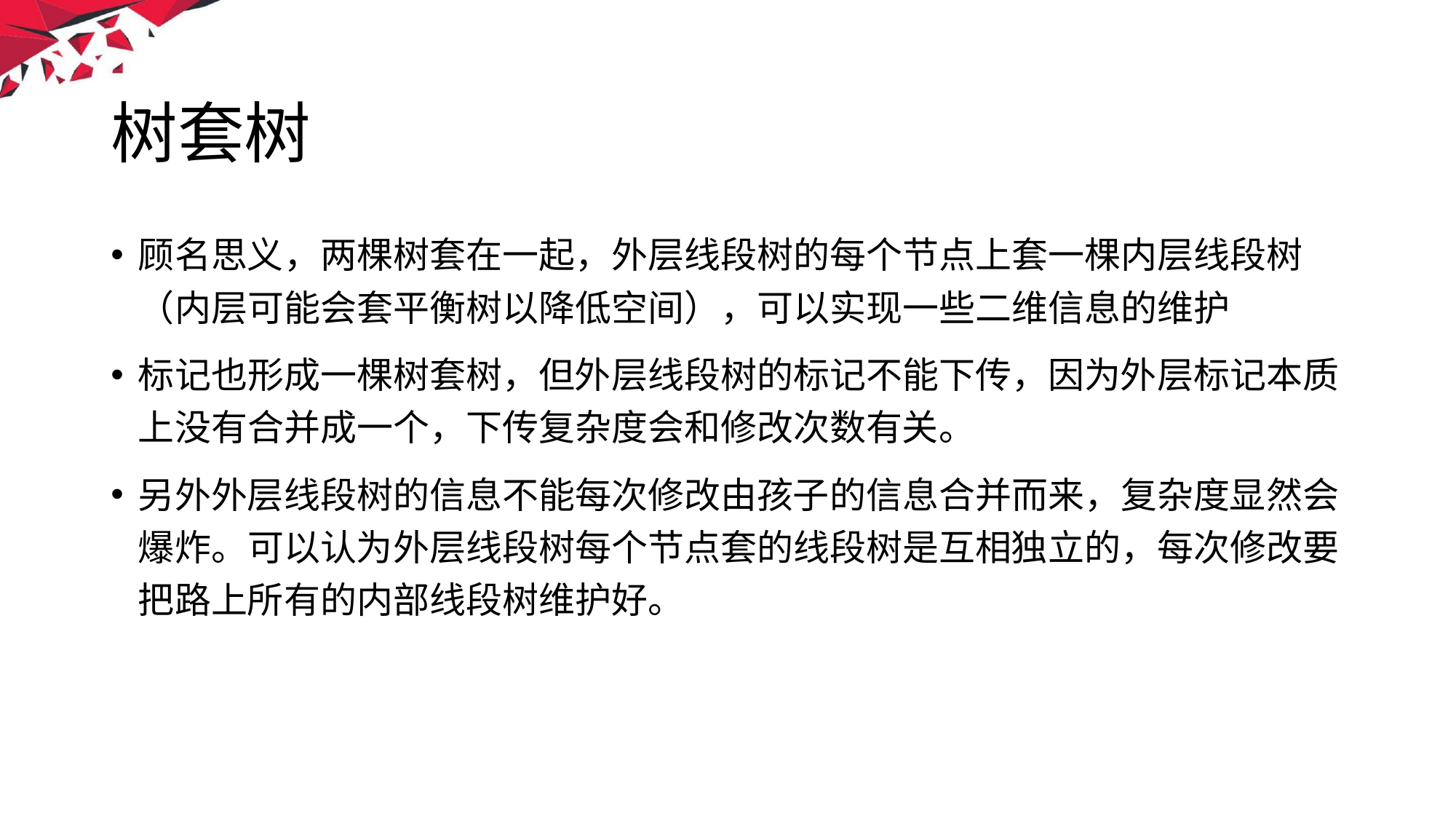

# 树套树
顾名思义，两棵树套在一起，外层线段树的每个节点上套一棵内层线段树（内层可能会套平衡树以降低空间），可以实现一些二维信息的维护
标记也形成一棵树套树，但外层线段树的标记不能下传，因为外层标记本质上没有合并成一个，下传复杂度会和修改次数有关。
另外外层线段树的信息不能每次修改由孩子的信息合并而来，复杂度显然会爆炸。可以认为外层线段树每个节点套的线段树是互相独立的，每次修改要把路上所有的内部线段树维护好。